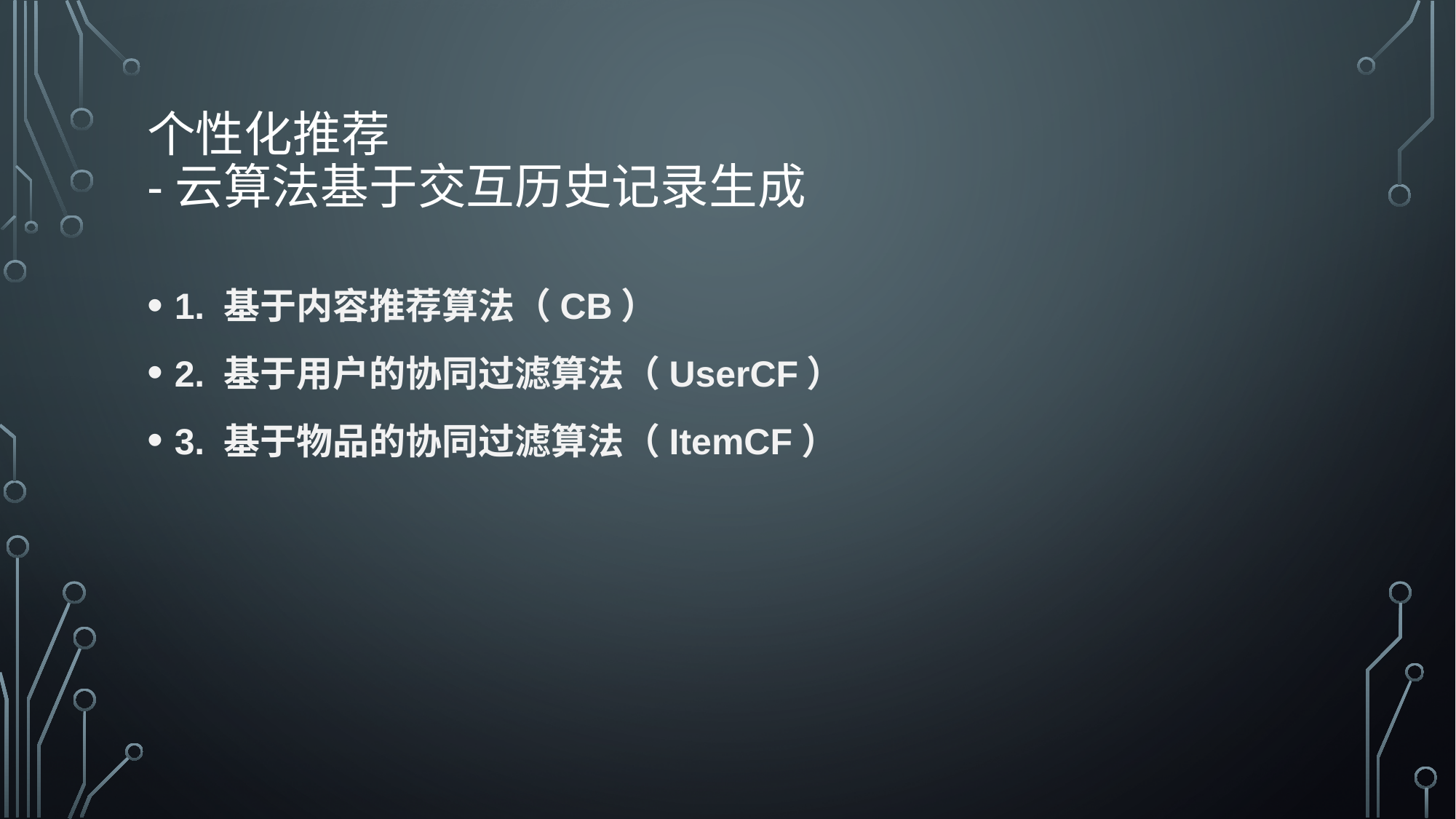

# 个性化推荐 -云算法基于交互历史记录生成
1. 基于内容推荐算法（CB）
2. 基于用户的协同过滤算法（UserCF）
3. 基于物品的协同过滤算法（ItemCF）